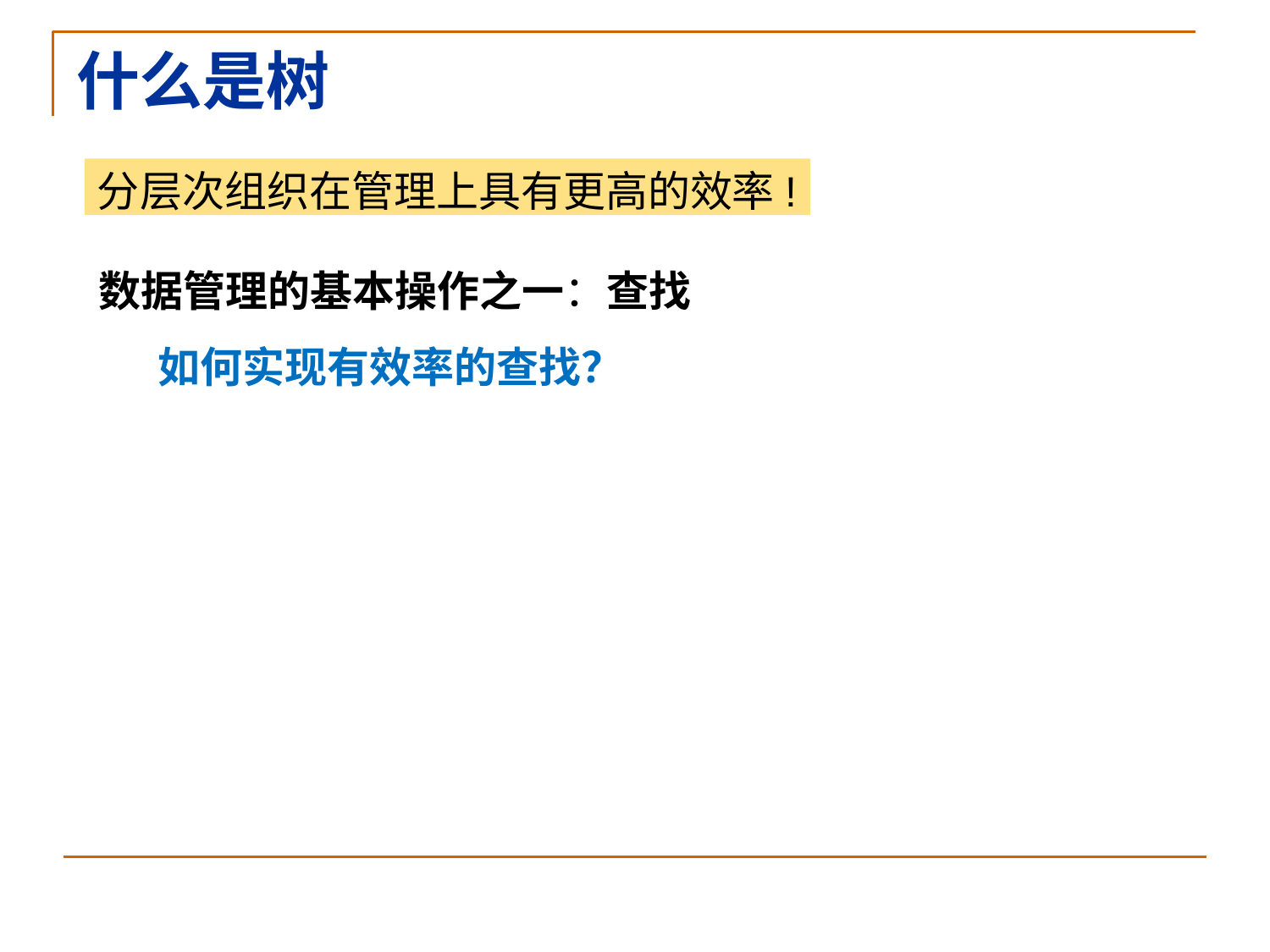

# 什么是树
分层次组织在管理上具有更高的效率!
数据管理的基本操作之一：查找
如何实现有效率的查找？